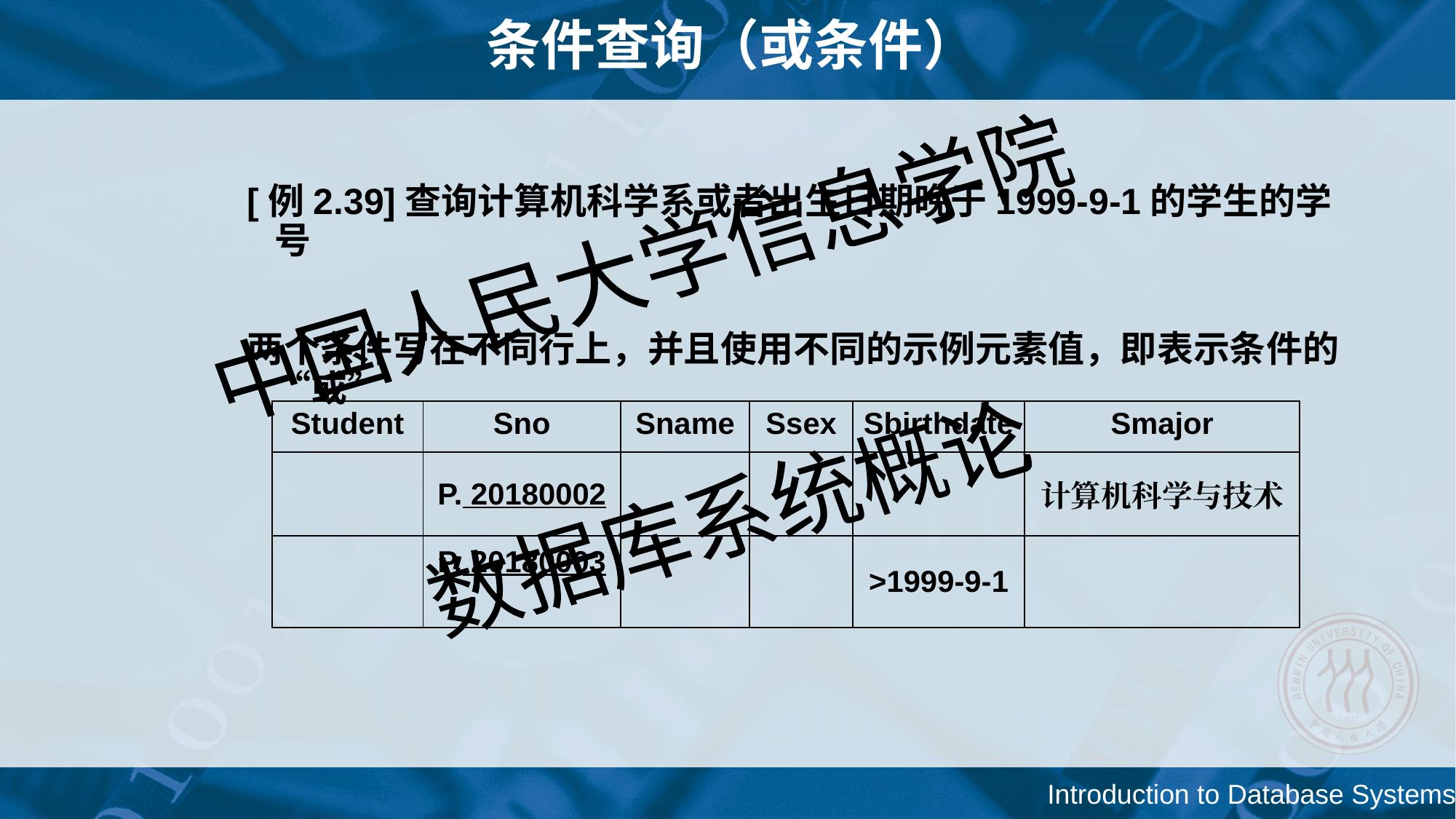

# 条件查询（或条件）
[例2.39]查询计算机科学系或者出生日期晚于1999-9-1的学生的学号

两个条件写在不同行上，并且使用不同的示例元素值，即表示条件的“或”
| Student | Sno | Sname | Ssex | Sbirthdate | Smajor |
| --- | --- | --- | --- | --- | --- |
|  | P. 20180002 |  |  |  | 计算机科学与技术 |
|  | P. 20180003 |  |  | >1999-9-1 |  |